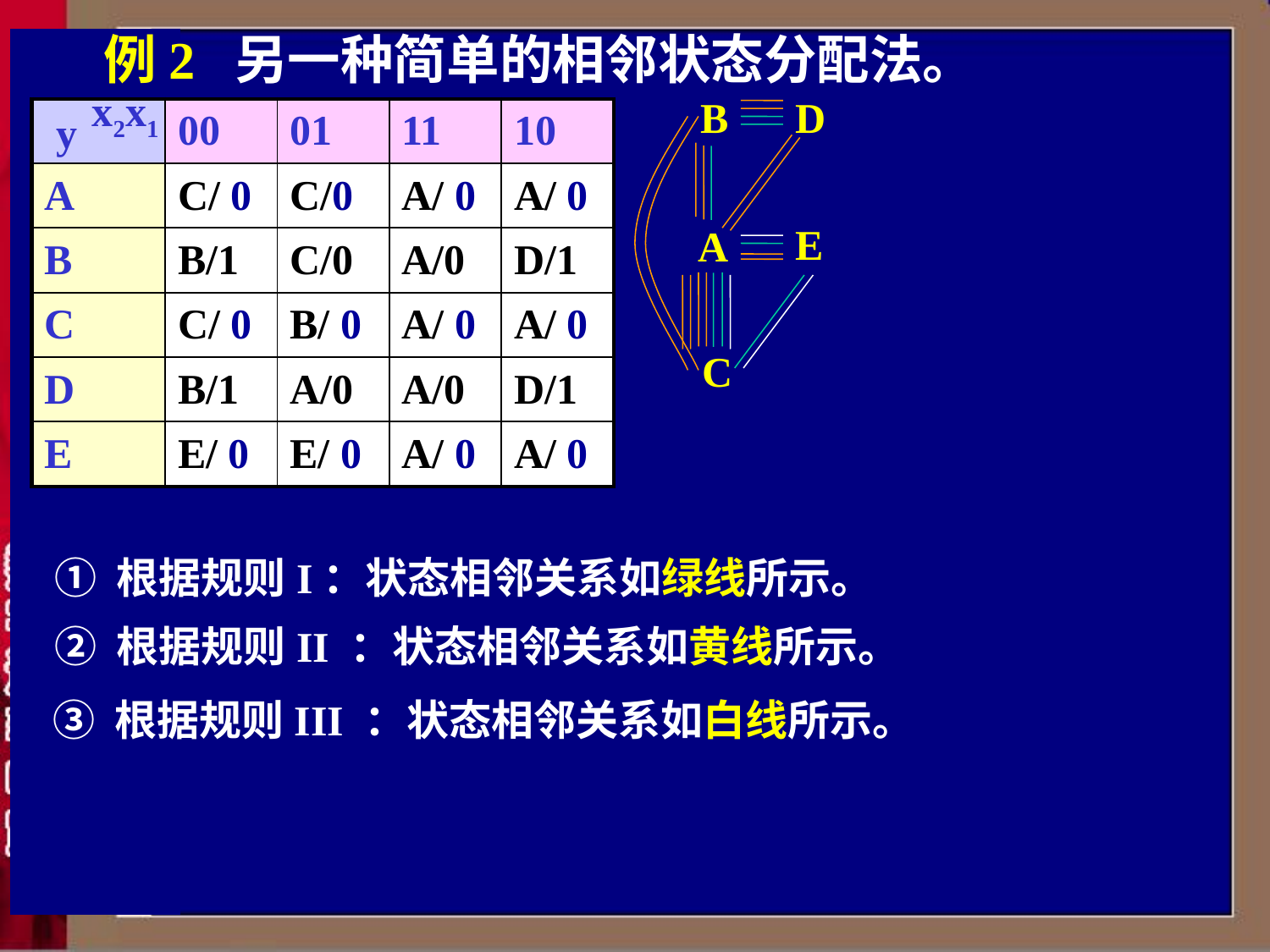

# 例2  另一种简单的相邻状态分配法。

x2x1
y
B
D
|  | 00 | 01 | 11 | 10 |
| --- | --- | --- | --- | --- |
| A | C/ 0 | C/0 | A/ 0 | A/ 0 |
| B | B/1 | C/0 | A/0 | D/1 |
| C | C/ 0 | B/ 0 | A/ 0 | A/ 0 |
| D | B/1 | A/0 | A/0 | D/1 |
| E | E/ 0 | E/ 0 | A/ 0 | A/ 0 |

E
A

C
① 根据规则I：状态相邻关系如绿线所示。
② 根据规则II ：状态相邻关系如黄线所示。
③ 根据规则III ：状态相邻关系如白线所示。